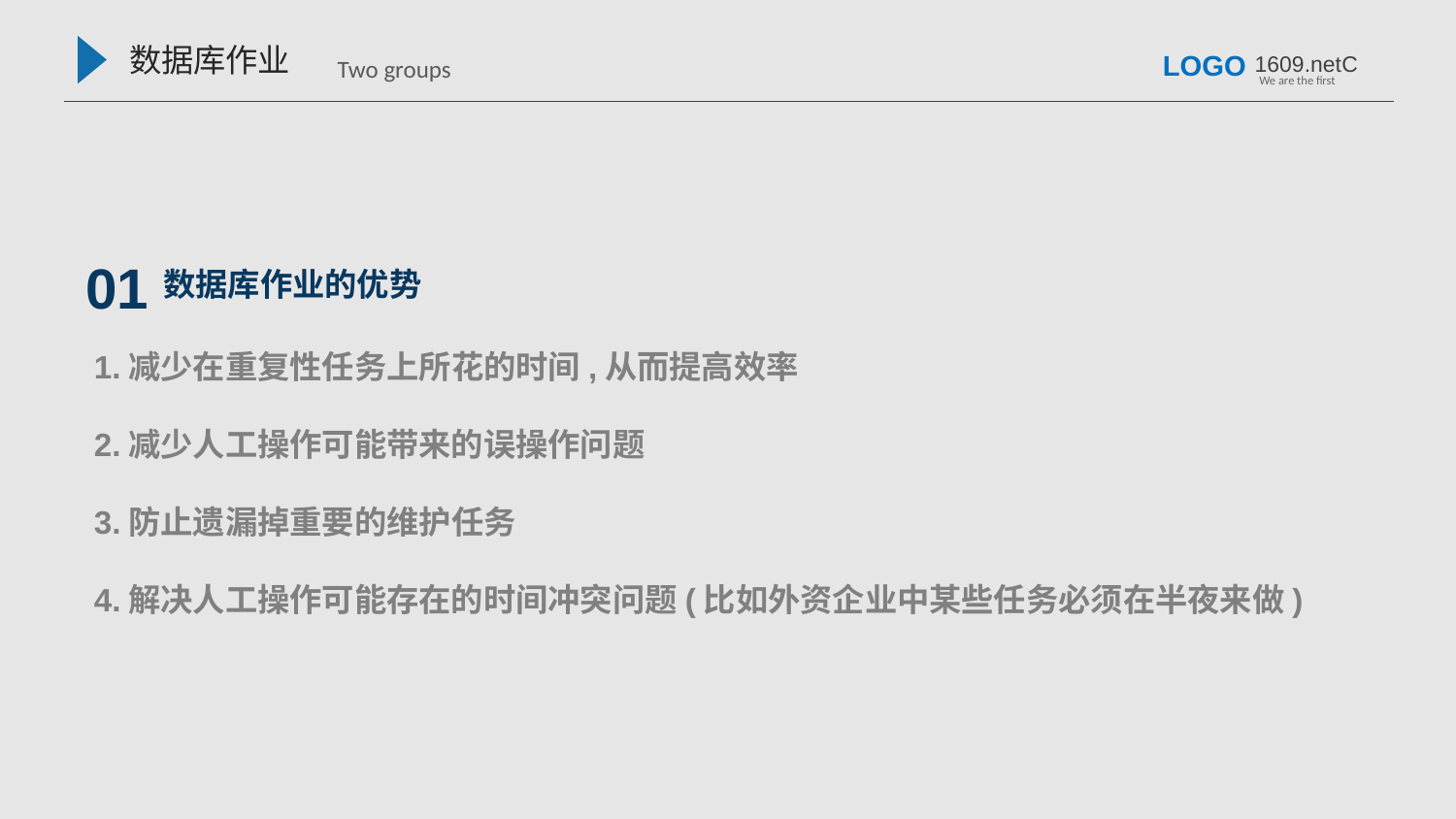

数据库作业
Two groups
LOGO
1609.netC
We are the first

01
数据库作业的优势
1.减少在重复性任务上所花的时间,从而提高效率

2.减少人工操作可能带来的误操作问题

3.防止遗漏掉重要的维护任务

4.解决人工操作可能存在的时间冲突问题(比如外资企业中某些任务必须在半夜来做)